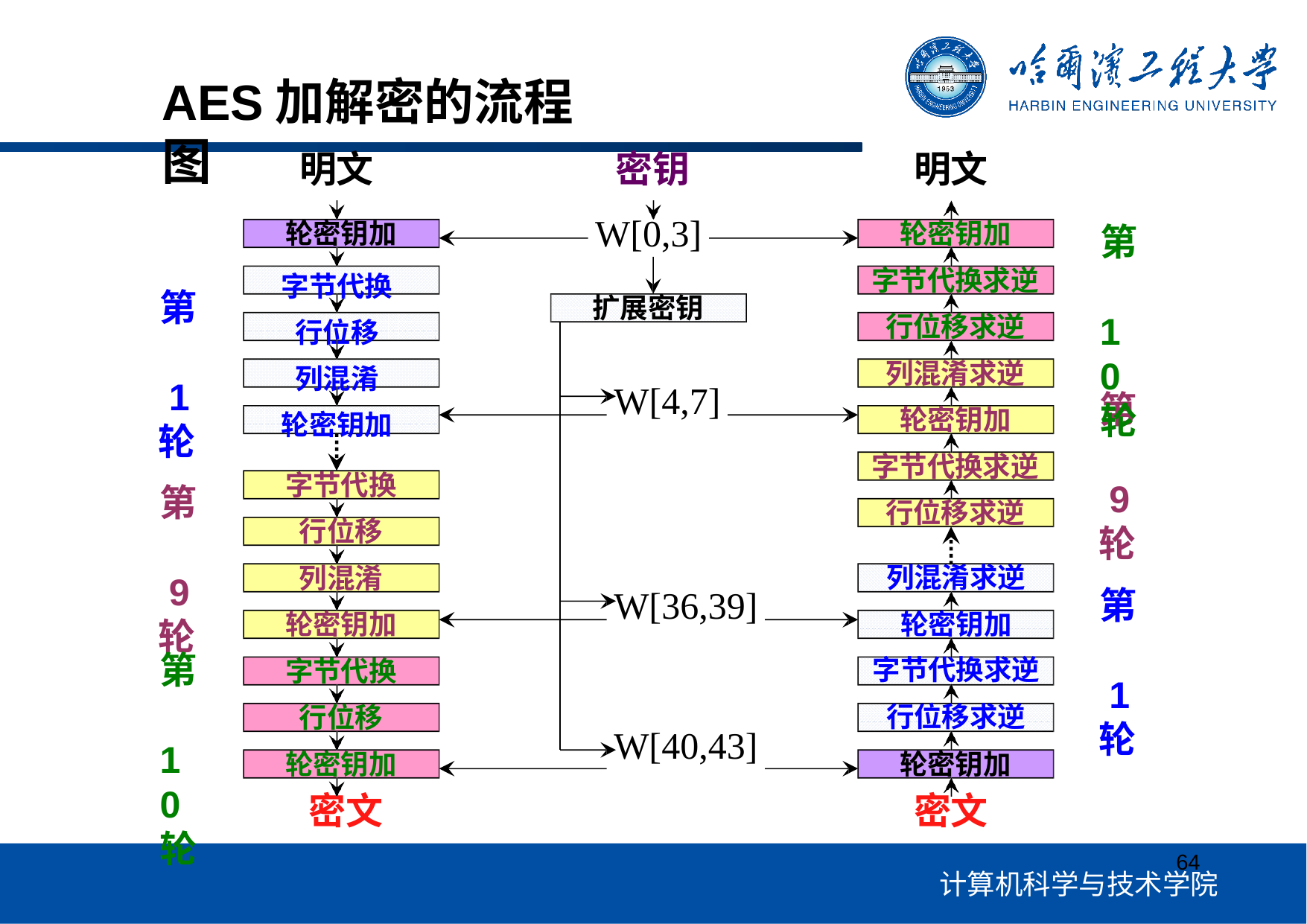

# AES加解密的流程图
明文
密钥
明文

W[0,3]
轮密钥加
轮密钥加
第  10
轮

字节代换 行位移 列混淆 轮密钥加

字节代换求逆

第  1
轮
扩展密钥

行位移求逆

列混淆求逆

W[4,7]
第  9
轮

轮密钥加

字节代换求逆

字节代换

第  9
轮

行位移求逆

行位移

列混淆求逆 轮密钥加
字节代换求逆 行位移求逆
列混淆

第  1
轮
W[36,39]

轮密钥加

第  10
轮
字节代换

行位移

W[40,43]

轮密钥加
轮密钥加

密文
密文
64